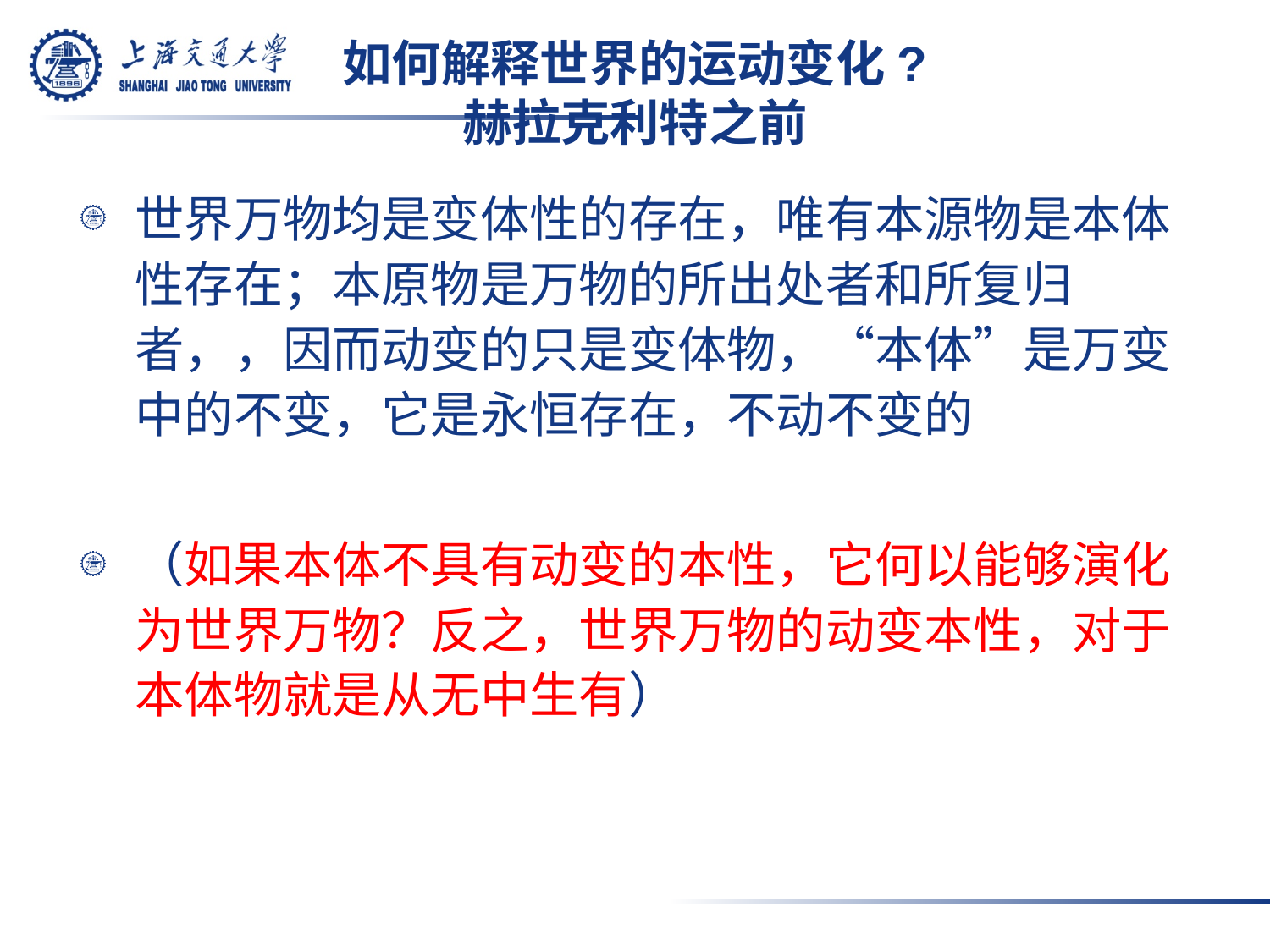

# 如何解释世界的运动变化? 赫拉克利特之前
世界万物均是变体性的存在，唯有本源物是本体性存在；本原物是万物的所出处者和所复归者，，因而动变的只是变体物，“本体”是万变中的不变，它是永恒存在，不动不变的

（如果本体不具有动变的本性，它何以能够演化为世界万物？反之，世界万物的动变本性，对于本体物就是从无中生有）